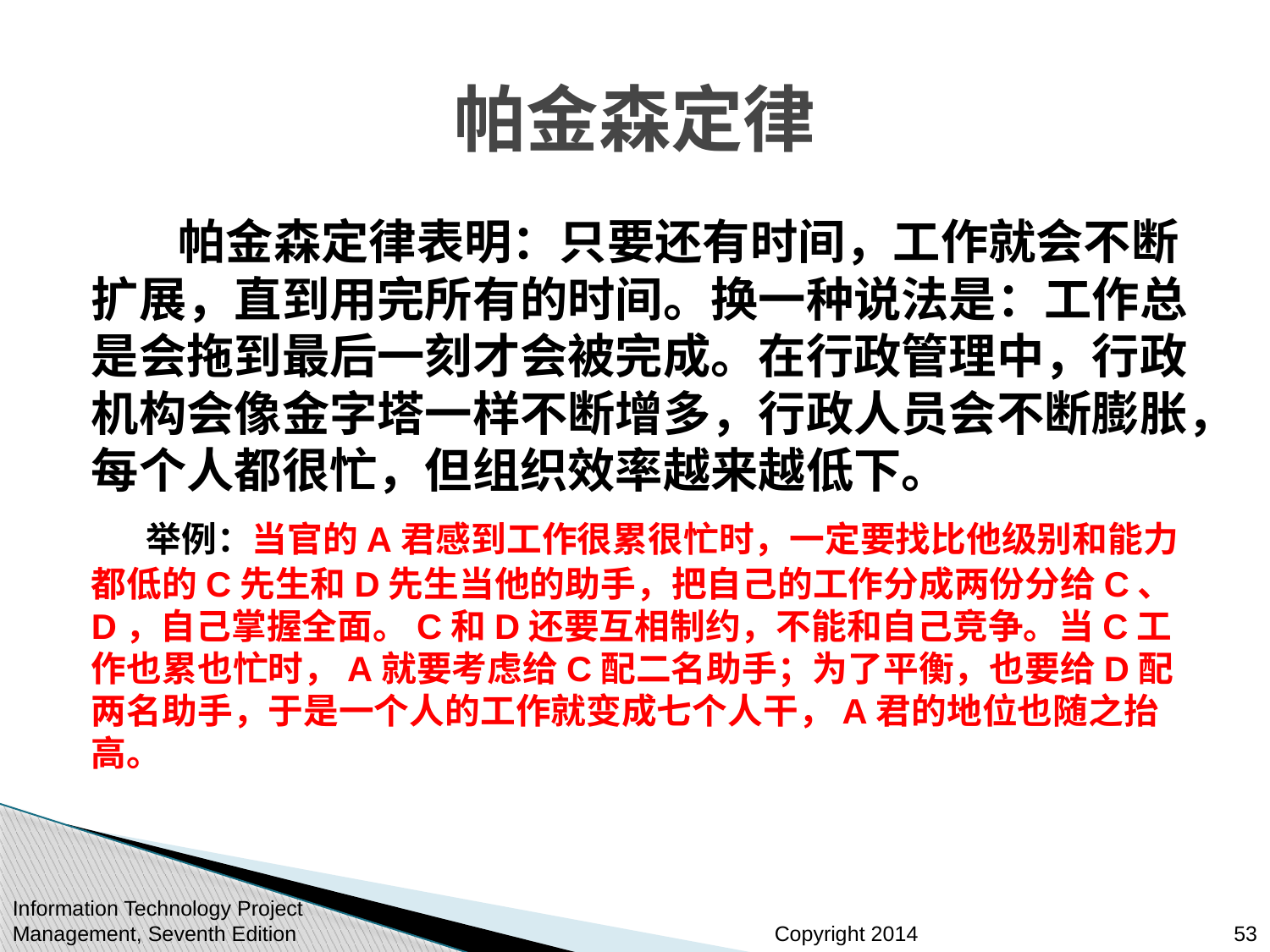

# 帕金森定律
       帕金森定律表明：只要还有时间，工作就会不断扩展，直到用完所有的时间。换一种说法是：工作总是会拖到最后一刻才会被完成。在行政管理中，行政机构会像金字塔一样不断增多，行政人员会不断膨胀，每个人都很忙，但组织效率越来越低下。
    举例：当官的A君感到工作很累很忙时，一定要找比他级别和能力都低的C先生和D先生当他的助手，把自己的工作分成两份分给C、D，自己掌握全面。C和D还要互相制约，不能和自己竞争。当C工作也累也忙时，A就要考虑给C配二名助手；为了平衡，也要给D配两名助手，于是一个人的工作就变成七个人干，A君的地位也随之抬高。

53